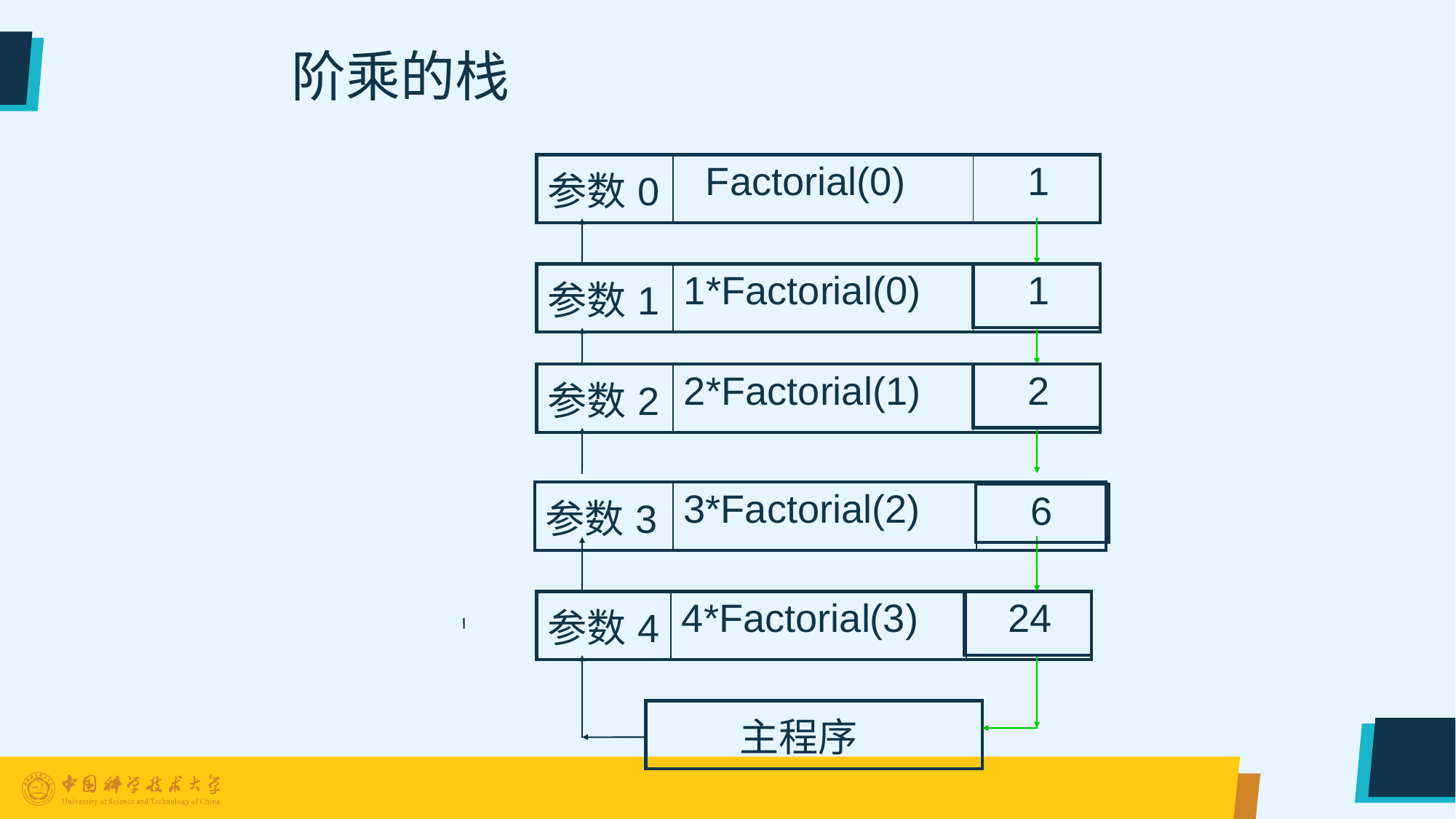

# 阶乘的栈
| 参数0 | Factorial(0) | 1 |
| --- | --- | --- |

| 参数1 | 1\*Factorial(0) |  |
| --- | --- | --- |
| 1 |
| --- |

| 参数2 | 2\*Factorial(1) |  |
| --- | --- | --- |
| 2 |
| --- |

| 参数3 | 3\*Factorial(2) |  |
| --- | --- | --- |
| 6 |
| --- |

| 参数4 | 4\*Factorial(3) |  |
| --- | --- | --- |
| 24 |
| --- |

| 主程序 |
| --- |